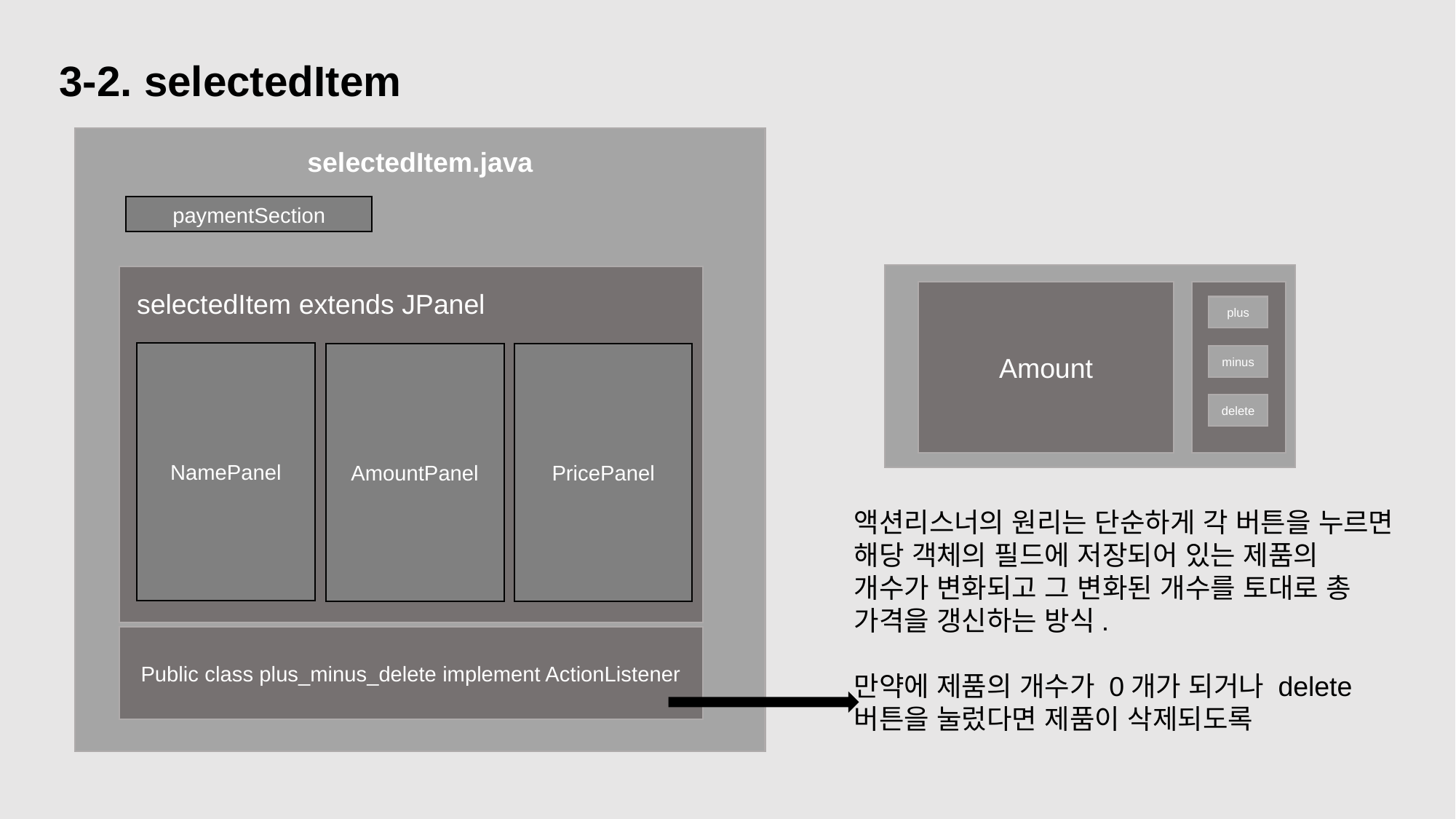

3-2. selectedItem
selectedItem.java

paymentSection

selectedItem extends JPanel
NamePanel
AmountPanel
PricePanel

Amount
plus
minus
delete
액션리스너의 원리는 단순하게 각 버튼을 누르면 해당 객체의 필드에 저장되어 있는 제품의 개수가 변화되고 그 변화된 개수를 토대로 총 가격을 갱신하는 방식.

만약에 제품의 개수가 0개가 되거나 delete버튼을 눌렀다면 제품이 삭제되도록
Public class plus_minus_delete implement ActionListener